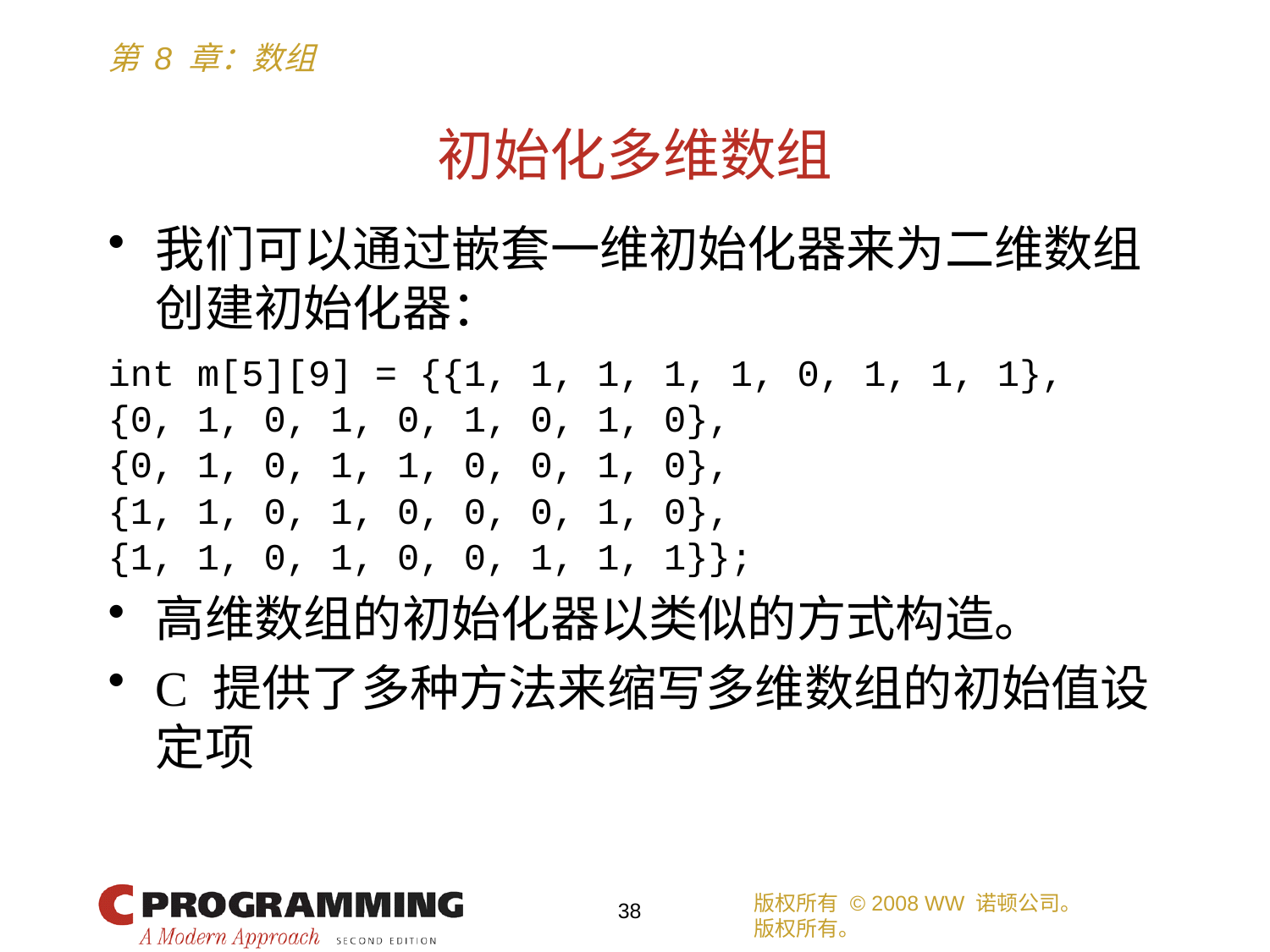

# 初始化多维数组
我们可以通过嵌套一维初始化器来为二维数组创建初始化器：
int m[5][9] = {{1, 1, 1, 1, 1, 0, 1, 1, 1},
{0, 1, 0, 1, 0, 1, 0, 1, 0},
{0, 1, 0, 1, 1, 0, 0, 1, 0},
{1, 1, 0, 1, 0, 0, 0, 1, 0},
{1, 1, 0, 1, 0, 0, 1, 1, 1}};
高维数组的初始化器以类似的方式构造。
C 提供了多种方法来缩写多维数组的初始值设定项
版权所有 © 2008 WW 诺顿公司。
版权所有。
38